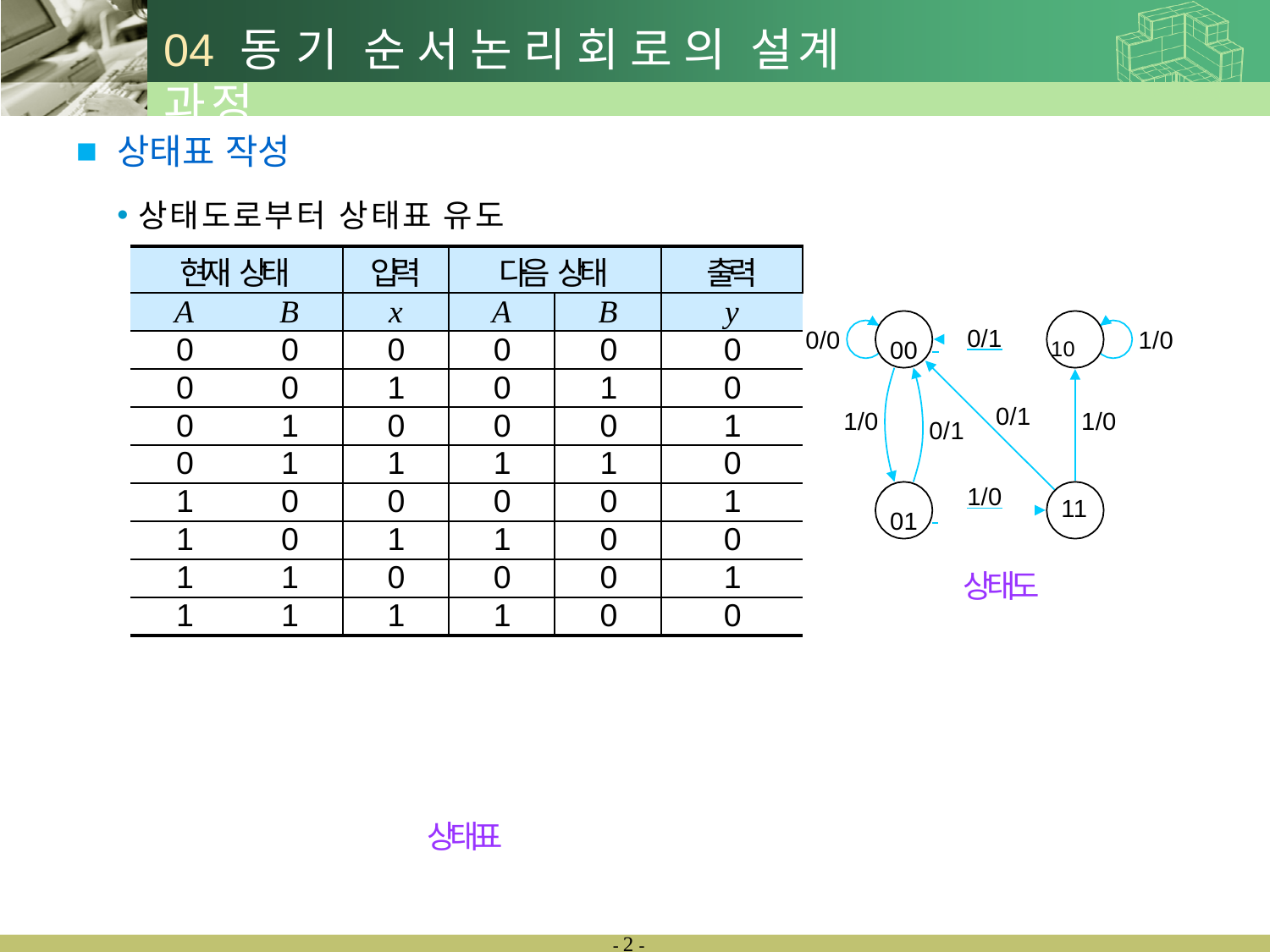

# 04	동기 순서논리회로의 설계 과정
상태표 작성
상태도로부터 상태표 유도
| 현재 상태 |  | 입력 | 다음 상태 |  | 출력 |
| --- | --- | --- | --- | --- | --- |
| A | B | x | A | B | y |
| 0 | 0 | 0 | 0 | 0 | 0 |
| 0 | 0 | 1 | 0 | 1 | 0 |
| 0 | 1 | 0 | 0 | 0 | 1 |
| 0 | 1 | 1 | 1 | 1 | 0 |
| 1 | 0 | 0 | 0 | 0 | 1 |
| 1 | 0 | 1 | 1 | 0 | 0 |
| 1 | 1 | 0 | 0 | 0 | 1 |
| 1 | 1 | 1 | 1 | 0 | 0 |
0/1	10

00
0/0
1/0

0/1
1/0
1/0
0/1
1/0
01
11
상태도
상태표
- 2 -